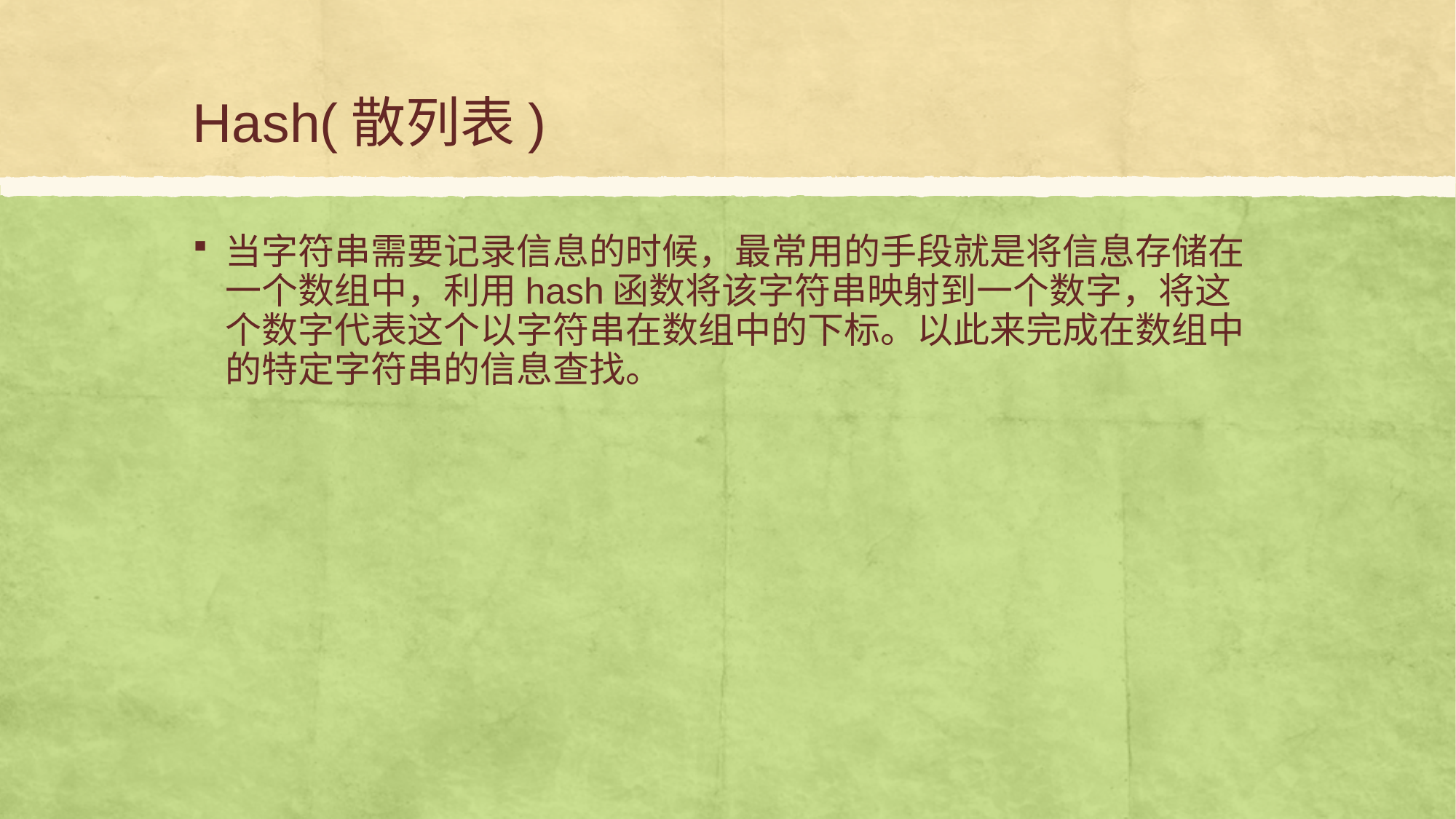

# Hash(散列表)
当字符串需要记录信息的时候，最常用的手段就是将信息存储在一个数组中，利用hash函数将该字符串映射到一个数字，将这个数字代表这个以字符串在数组中的下标。以此来完成在数组中的特定字符串的信息查找。